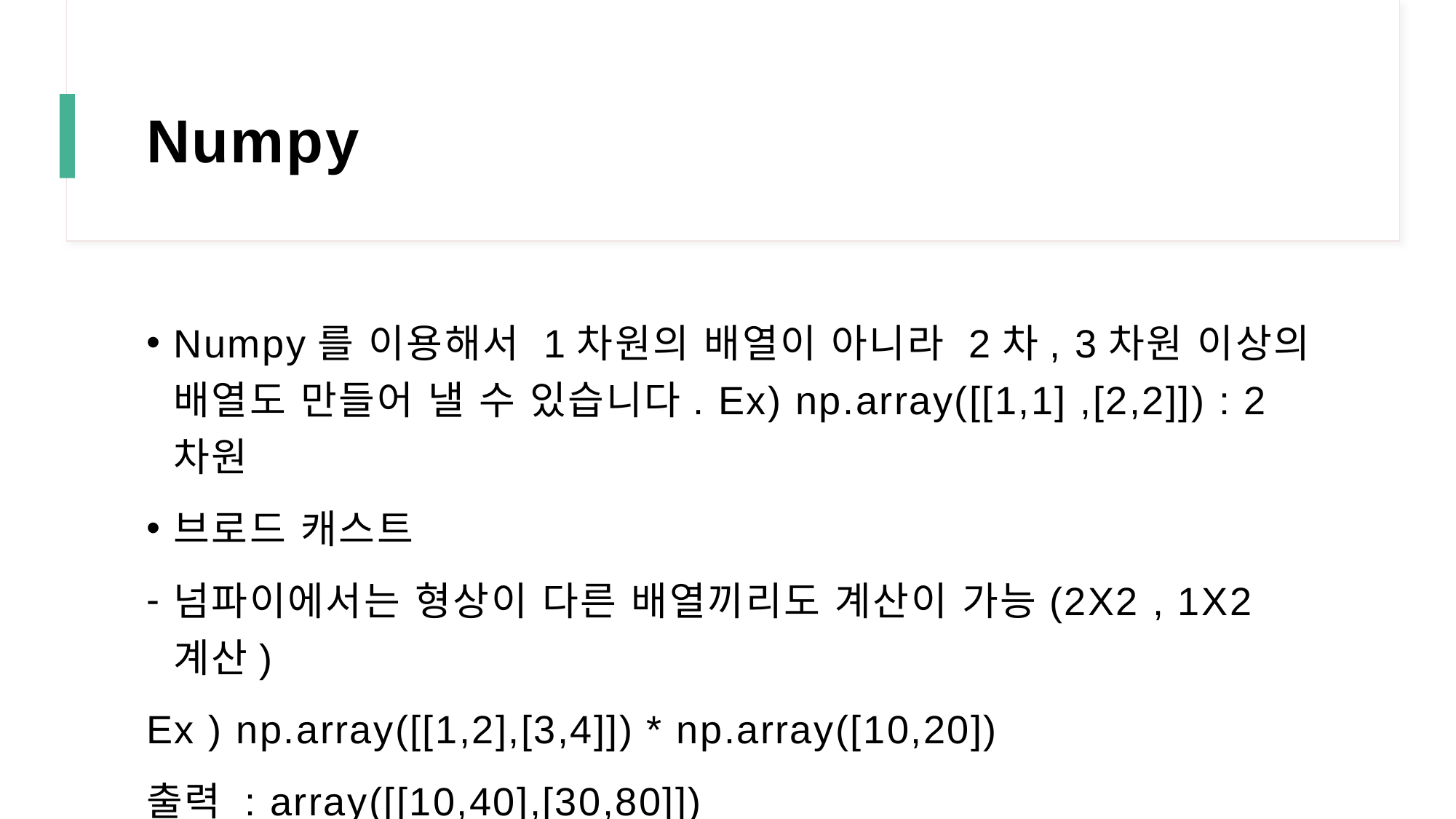

# Numpy
Numpy를 이용해서 1차원의 배열이 아니라 2차, 3차원 이상의 배열도 만들어 낼 수 있습니다. Ex) np.array([[1,1] ,[2,2]]) : 2차원
브로드 캐스트
넘파이에서는 형상이 다른 배열끼리도 계산이 가능(2X2 , 1X2 계산)
Ex ) np.array([[1,2],[3,4]]) * np.array([10,20])
출력 : array([[10,40],[30,80]])